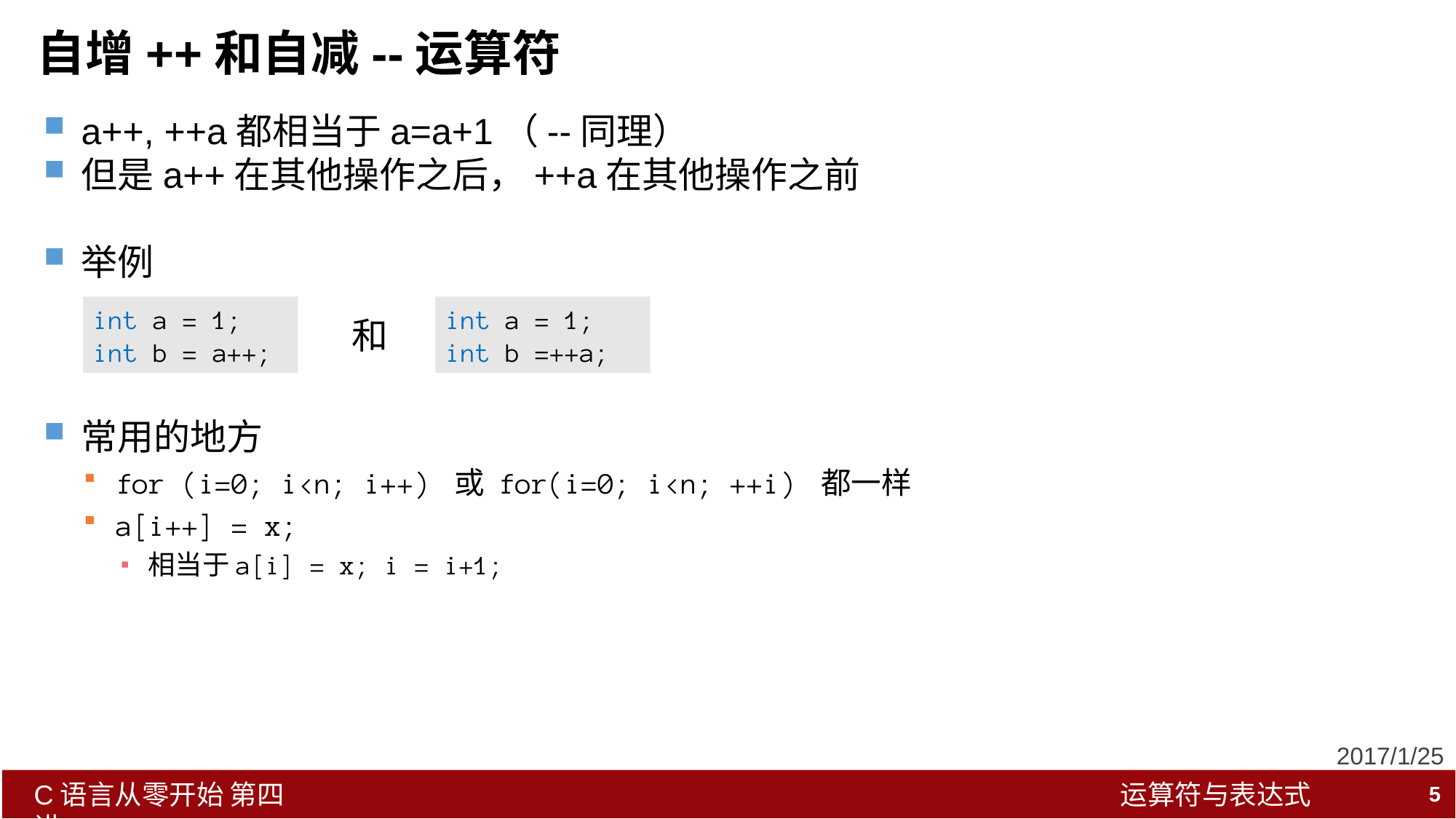

# 自增++和自减--运算符
a++, ++a都相当于a=a+1（--同理）
但是a++在其他操作之后，++a在其他操作之前

举例

常用的地方
for (i=0; i<n; i++) 或 for(i=0; i<n; ++i) 都一样
a[i++] = x;
相当于a[i] = x; i = i+1;
int a = 1;
int b = a++;
int a = 1;
int b =++a;
和
2017/1/25
5